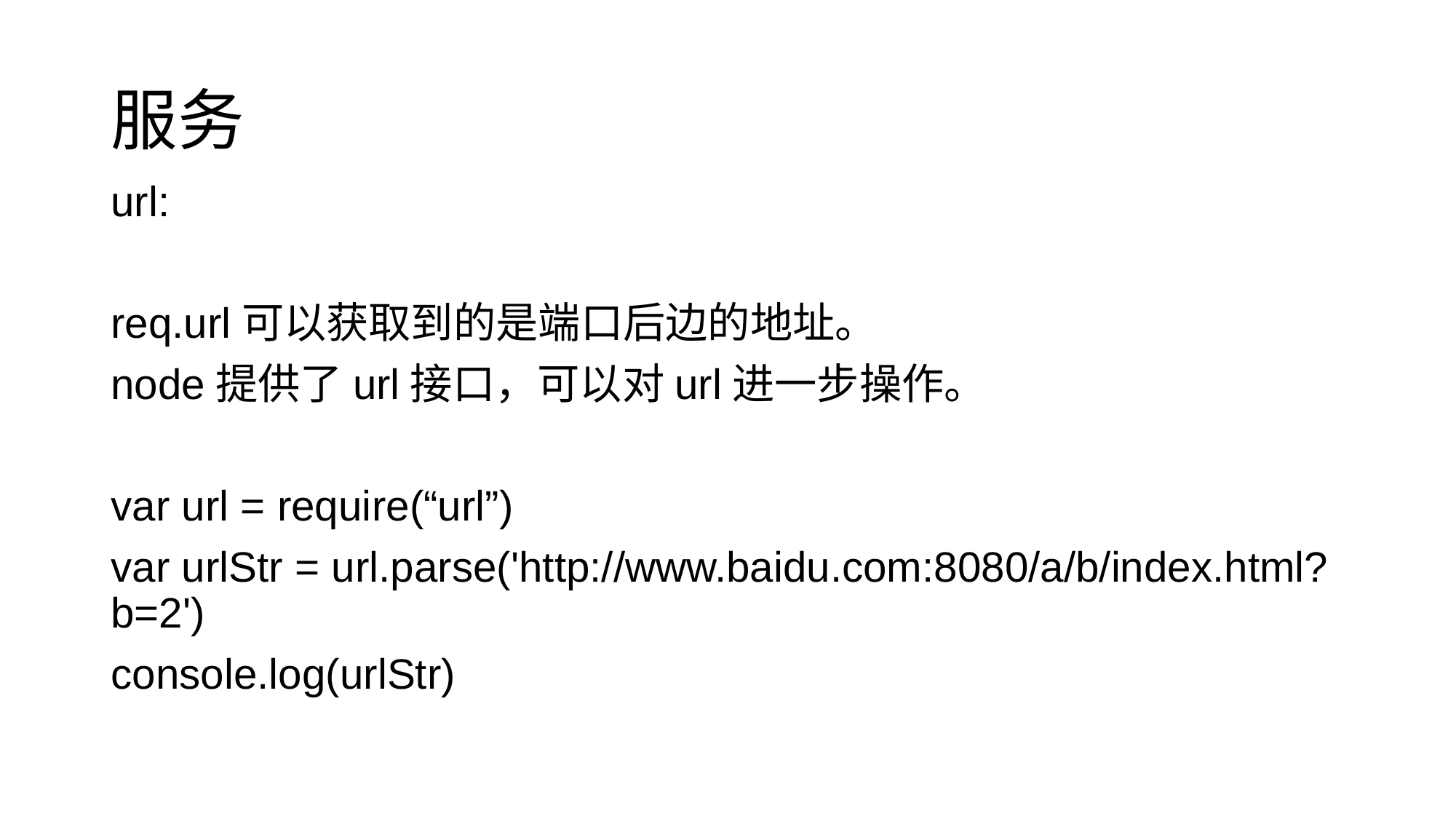

# 服务
url:

req.url可以获取到的是端口后边的地址。
node提供了url接口，可以对url进一步操作。

var url = require(“url”)
var urlStr = url.parse('http://www.baidu.com:8080/a/b/index.html?b=2')
console.log(urlStr)